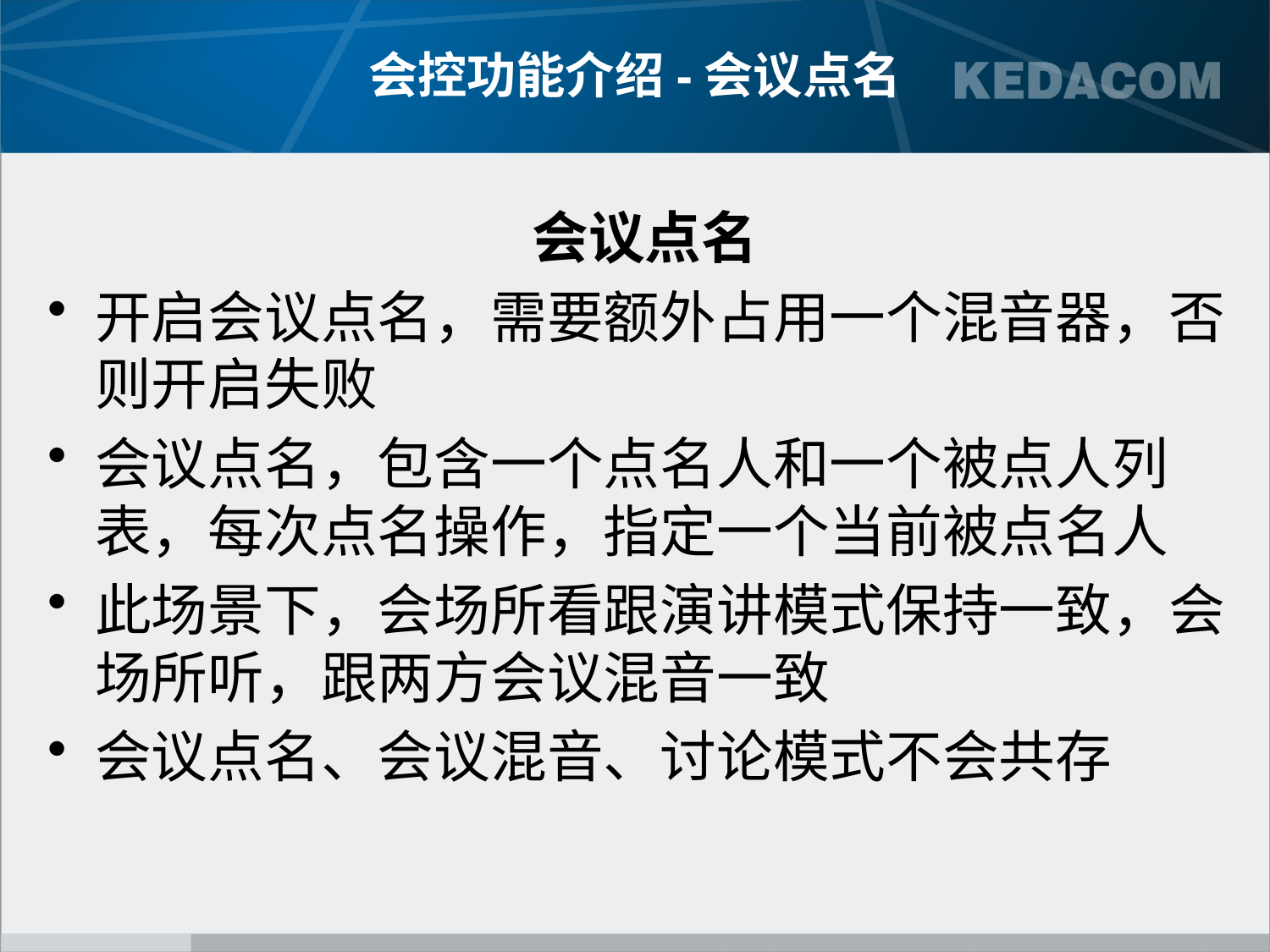

# 会控功能介绍-会议点名
会议点名
开启会议点名，需要额外占用一个混音器，否则开启失败
会议点名，包含一个点名人和一个被点人列表，每次点名操作，指定一个当前被点名人
此场景下，会场所看跟演讲模式保持一致，会场所听，跟两方会议混音一致
会议点名、会议混音、讨论模式不会共存